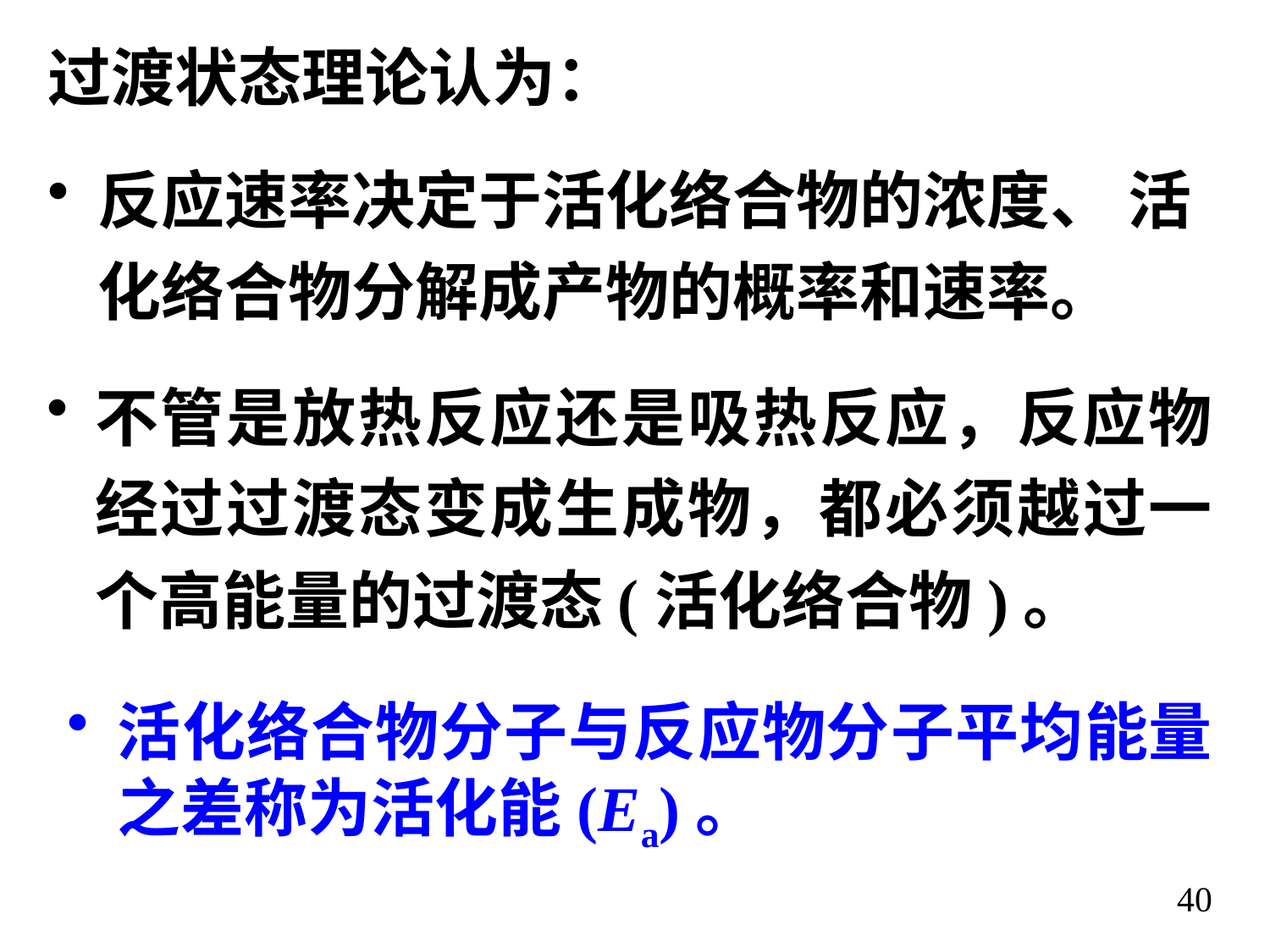

过渡状态理论认为：
反应速率决定于活化络合物的浓度、 活化络合物分解成产物的概率和速率。
不管是放热反应还是吸热反应，反应物经过过渡态变成生成物，都必须越过一个高能量的过渡态(活化络合物)。
活化络合物分子与反应物分子平均能量之差称为活化能(Ea)。